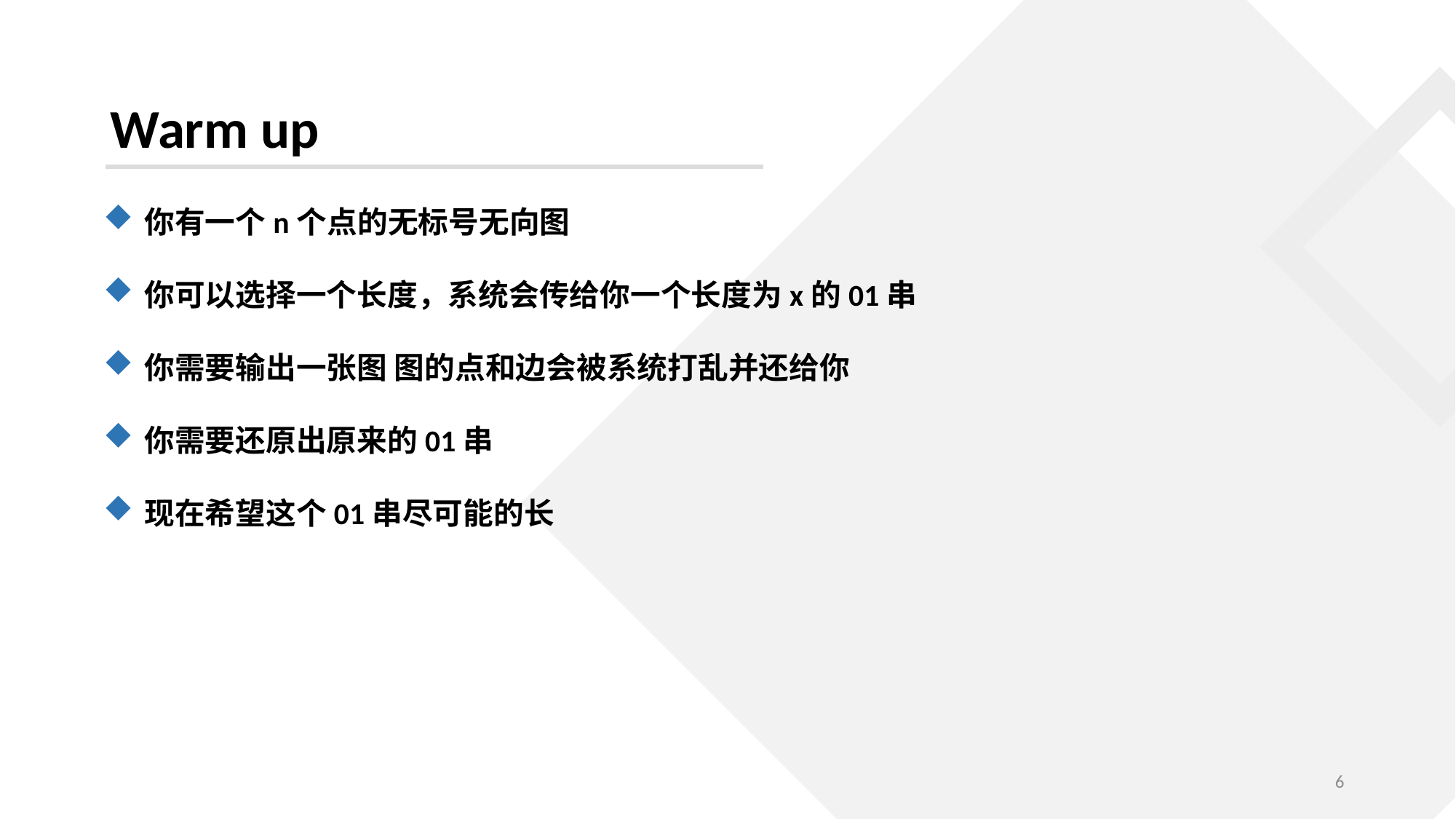

Warm up
你有一个n个点的无标号无向图

你可以选择一个长度，系统会传给你一个长度为x的01串

你需要输出一张图 图的点和边会被系统打乱并还给你

你需要还原出原来的01串

现在希望这个01串尽可能的长
6